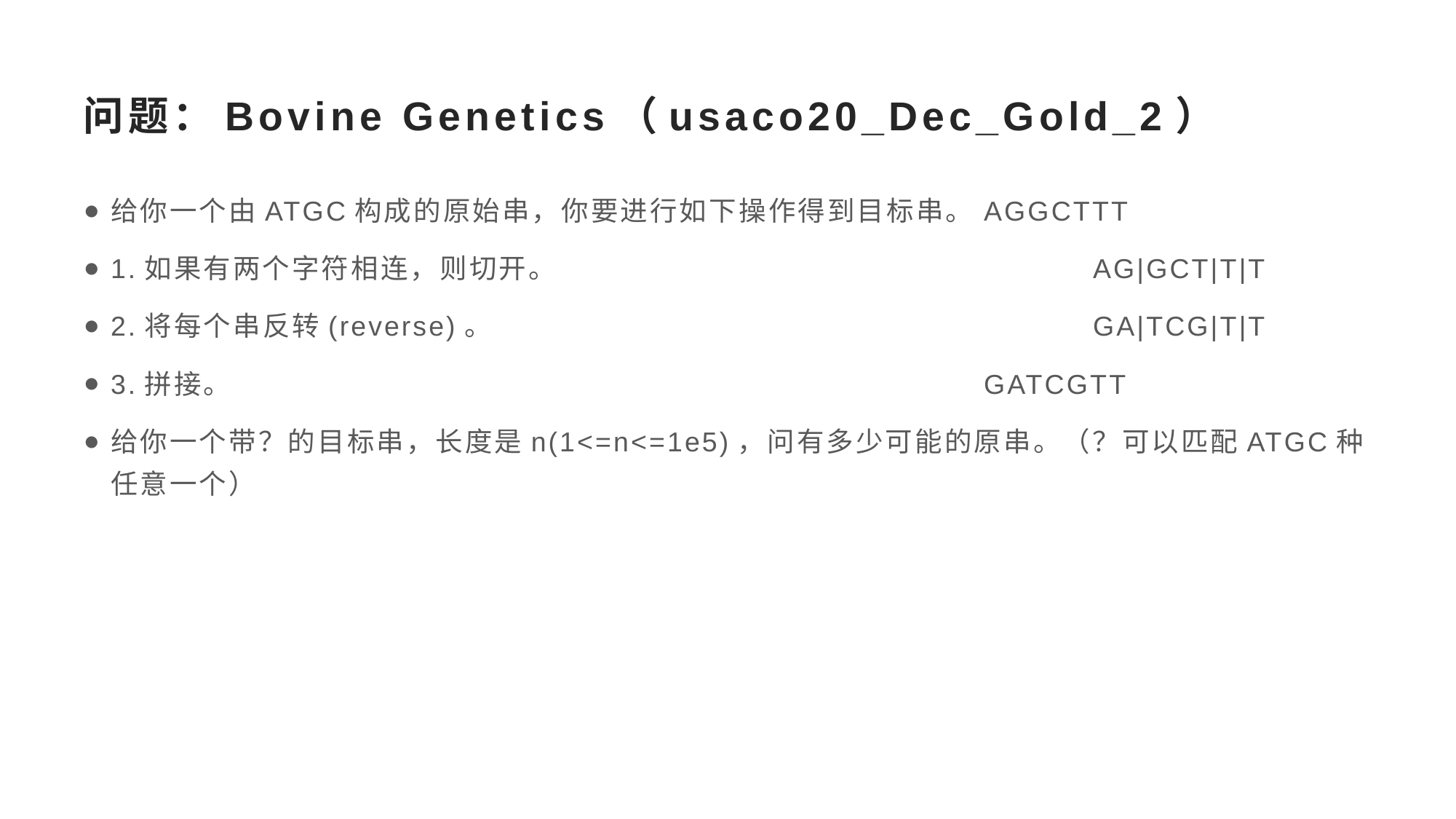

# 问题：Bovine Genetics（usaco20_Dec_Gold_2）
给你一个由ATGC构成的原始串，你要进行如下操作得到目标串。	AGGCTTT
1.如果有两个字符相连，则切开。					AG|GCT|T|T
2.将每个串反转(reverse)。						GA|TCG|T|T
3.拼接。 								GATCGTT
给你一个带？的目标串，长度是n(1<=n<=1e5)，问有多少可能的原串。（？可以匹配ATGC种任意一个）